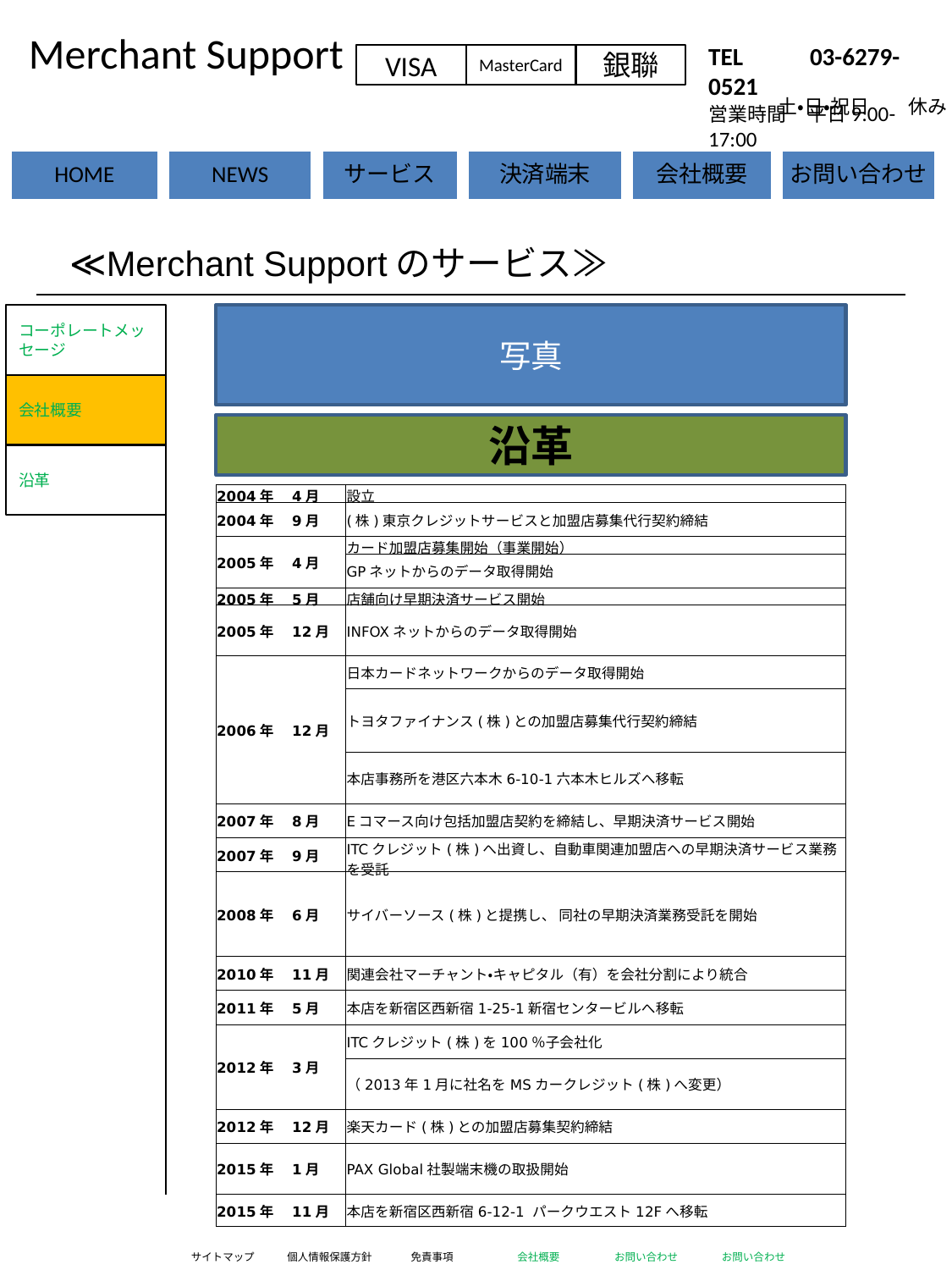

Merchant Support
サービス画面
TEL 　　03-6279-0521
営業時間　平日9:00-17:00

VISA
MasterCard
銀聯
土・日・祝日　　休み
HOME
NEWS
サービス
決済端末
会社概要
お問い合わせ
≪Merchant Supportのサービス≫
コーポレートメッセージ
写真
会社概要
沿革
沿革
| 2004年　4月 | 設立 |
| --- | --- |
| 2004年　9月 | (株)東京クレジットサービスと加盟店募集代行契約締結 |
| 2005年　4月 | カード加盟店募集開始（事業開始） |
|  | GPネットからのデータ取得開始 |
| 2005年　5月 | 店舗向け早期決済サービス開始 |
| 2005年　12月 | INFOXネットからのデータ取得開始 |
| 2006年　12月 | 日本カードネットワークからのデータ取得開始 |
|  | トヨタファイナンス(株)との加盟店募集代行契約締結 |
|  | 本店事務所を港区六本木6-10-1六本木ヒルズへ移転 |
| 2007年　8月 | Eコマース向け包括加盟店契約を締結し、早期決済サービス開始 |
| 2007年　9月 | ITCクレジット(株)へ出資し、自動車関連加盟店への早期決済サービス業務を受託 |
| 2008年　6月 | サイバーソース(株)と提携し、 同社の早期決済業務受託を開始 |
| 2010年　11月 | 関連会社マーチャント・キャピタル（有）を会社分割により統合 |
| 2011年　5月 | 本店を新宿区西新宿1-25-1新宿センタービルへ移転 |
| 2012年　3月 | ITCクレジット(株)を100％子会社化 |
|  | （2013年1月に社名をMSカークレジット(株)へ変更） |
| 2012年　12月 | 楽天カード(株)との加盟店募集契約締結 |
| 2015年　1月 | PAX Global社製端末機の取扱開始 |
| 2015年　11月 | 本店を新宿区西新宿6-12-1 パークウエスト12Fへ移転 |
サイトマップ
個人情報保護方針
免責事項
会社概要
お問い合わせ
お問い合わせ